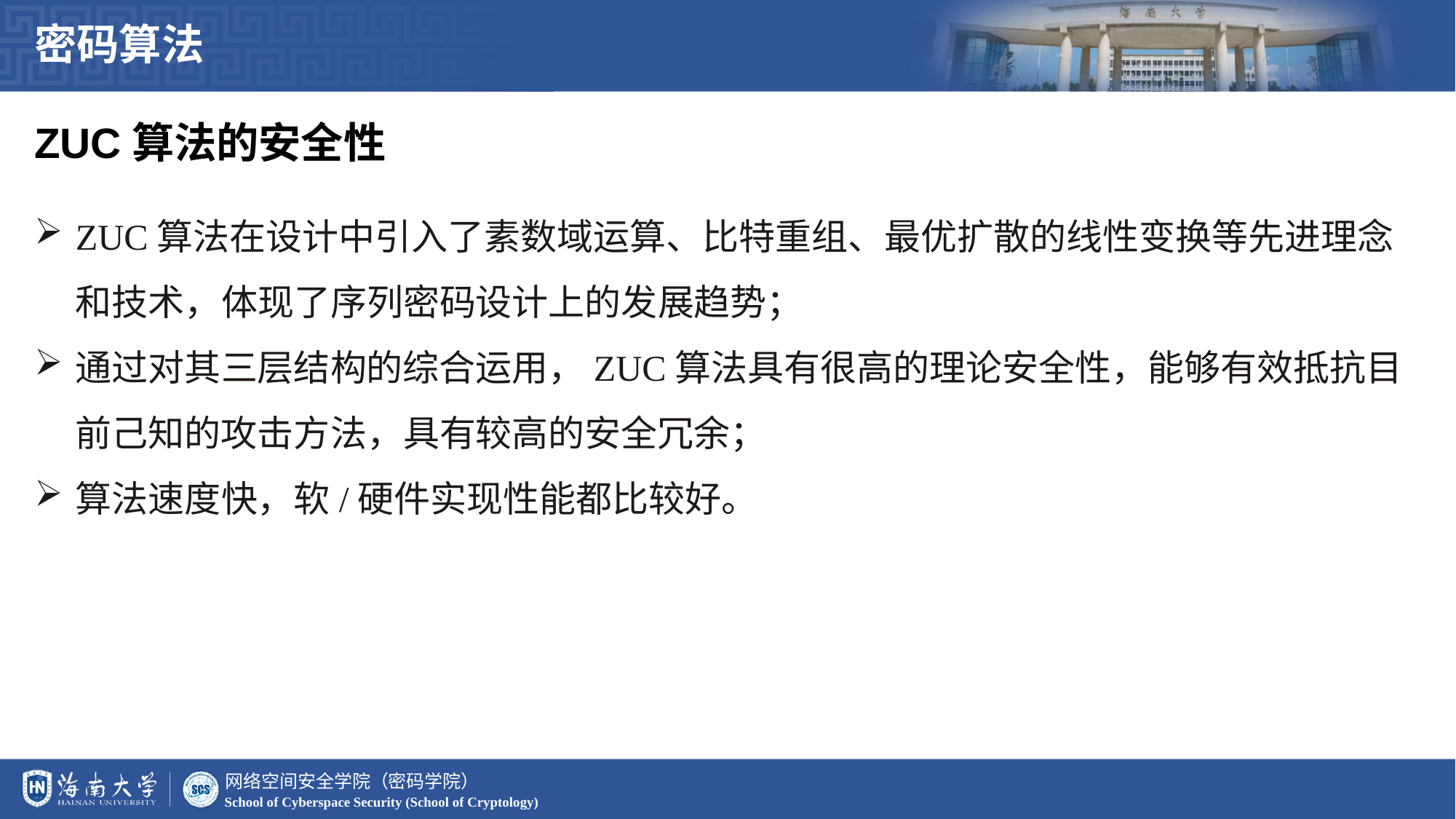

密码算法
ZUC算法的安全性
ZUC算法在设计中引入了素数域运算、比特重组、最优扩散的线性变换等先进理念和技术，体现了序列密码设计上的发展趋势；
通过对其三层结构的综合运用，ZUC算法具有很高的理论安全性，能够有效抵抗目前己知的攻击方法，具有较高的安全冗余；
算法速度快，软/硬件实现性能都比较好。
15